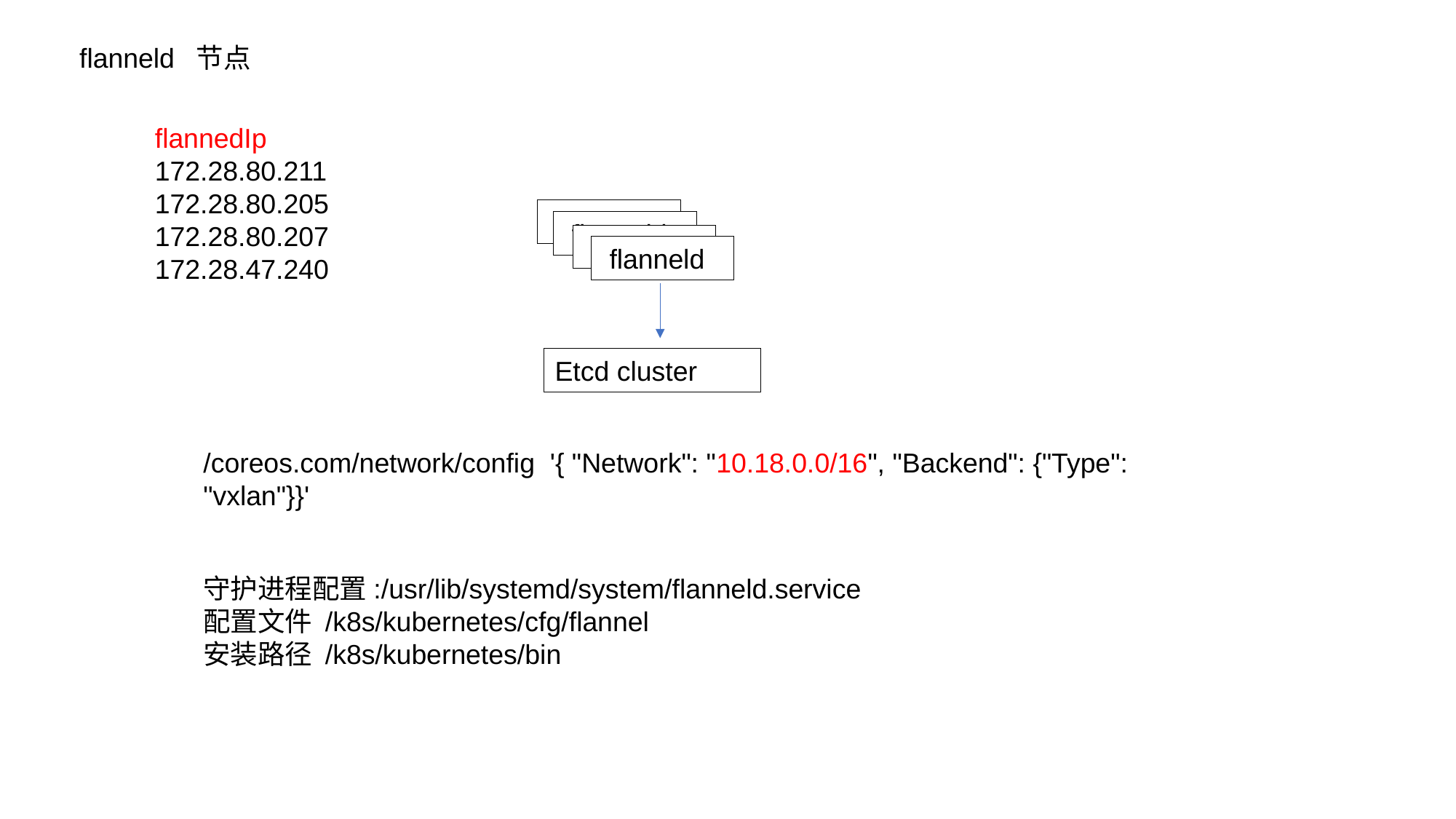

flanneld  节点
flannedIp
172.28.80.211
172.28.80.205
172.28.80.207
172.28.47.240

 flanneld
 flanneld
 flanneld
 flanneld
Etcd cluster
/coreos.com/network/config  '{ "Network": "10.18.0.0/16", "Backend": {"Type": "vxlan"}}'
守护进程配置:/usr/lib/systemd/system/flanneld.service
配置文件 /k8s/kubernetes/cfg/flannel
安装路径 /k8s/kubernetes/bin